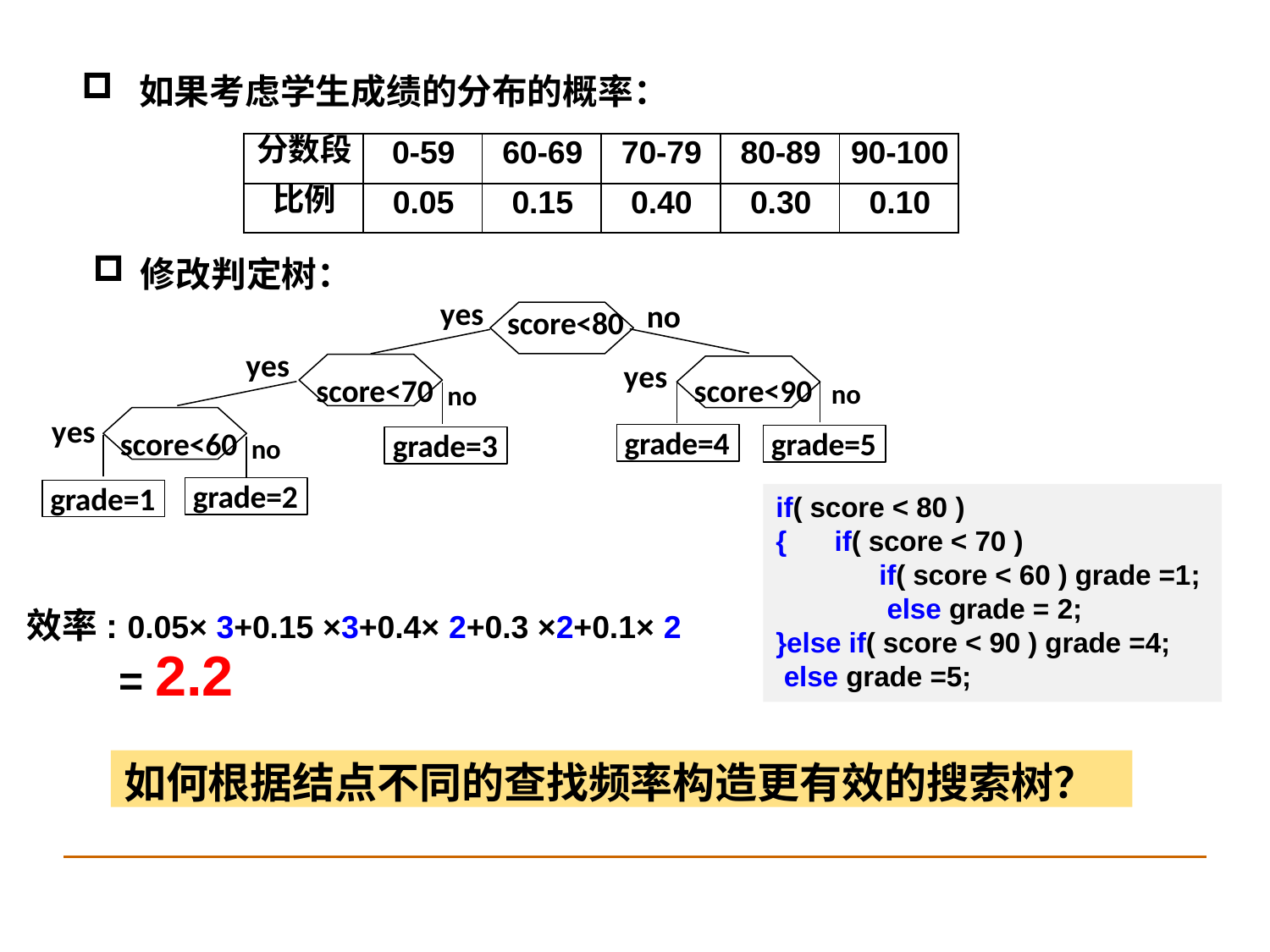

如果考虑学生成绩的分布的概率：
| 分数段 | 0-59 | 60-69 | 70-79 | 80-89 | 90-100 |
| --- | --- | --- | --- | --- | --- |
| 比例 | 0.05 | 0.15 | 0.40 | 0.30 | 0.10 |
修改判定树：
yes
no
score<80

yes
score<90	no
score<70 no

yes

score<60 no

yes
grade=4
grade=5
grade=3

grade=2
grade=1

if( score < 80 )
{	if( score < 70 )
if( score < 60 ) grade =1;  else grade = 2;
效率: 0.05× 3+0.15 ×3+0.4× 2+0.3 ×2+0.1× 2
= 2.2
}else if( score < 90 ) grade =4;  else grade =5;
如何根据结点不同的查找频率构造更有效的搜索树？